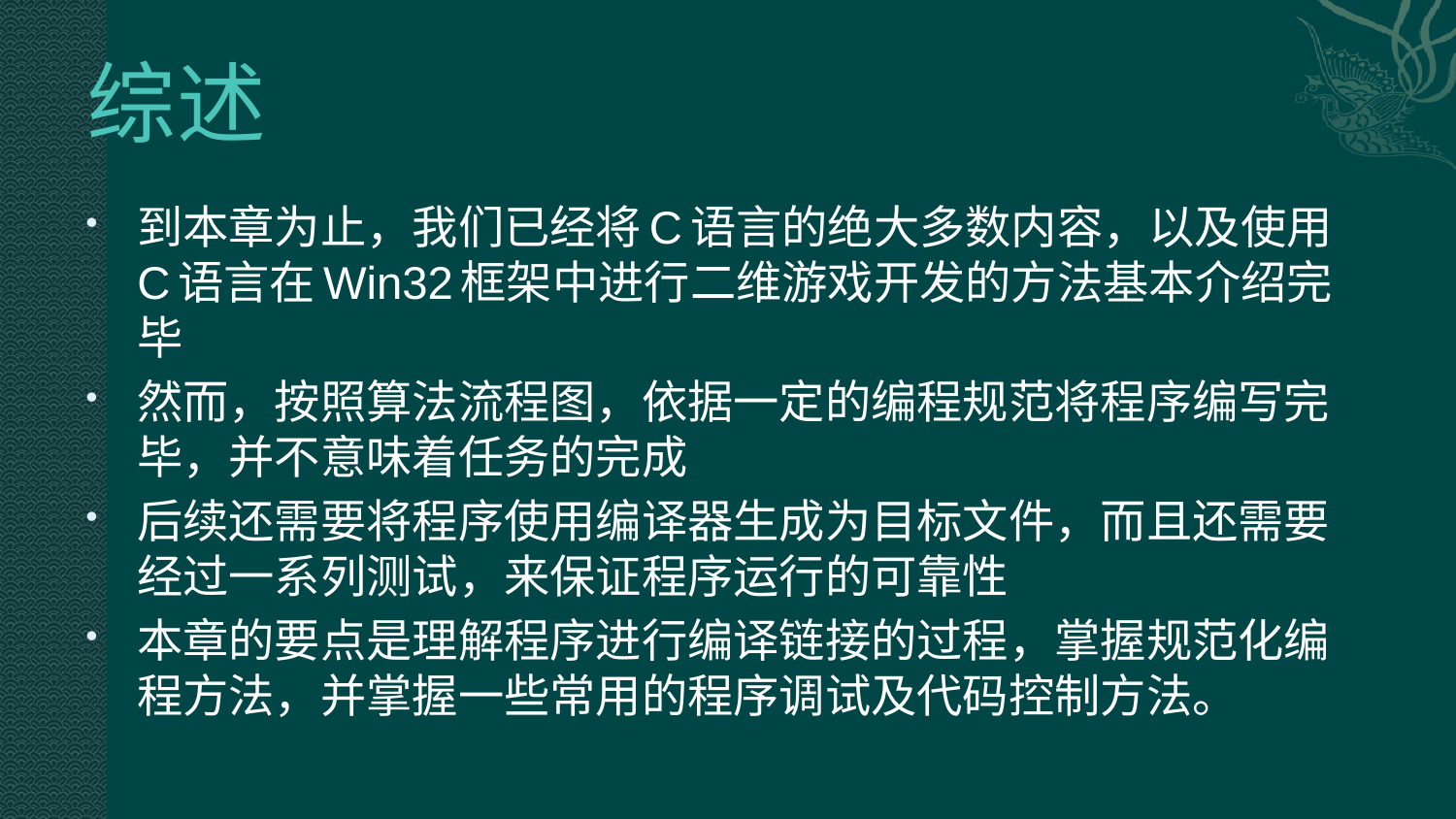

# 综述
到本章为止，我们已经将C语言的绝大多数内容，以及使用C语言在Win32框架中进行二维游戏开发的方法基本介绍完毕
然而，按照算法流程图，依据一定的编程规范将程序编写完毕，并不意味着任务的完成
后续还需要将程序使用编译器生成为目标文件，而且还需要经过一系列测试，来保证程序运行的可靠性
本章的要点是理解程序进行编译链接的过程，掌握规范化编程方法，并掌握一些常用的程序调试及代码控制方法。